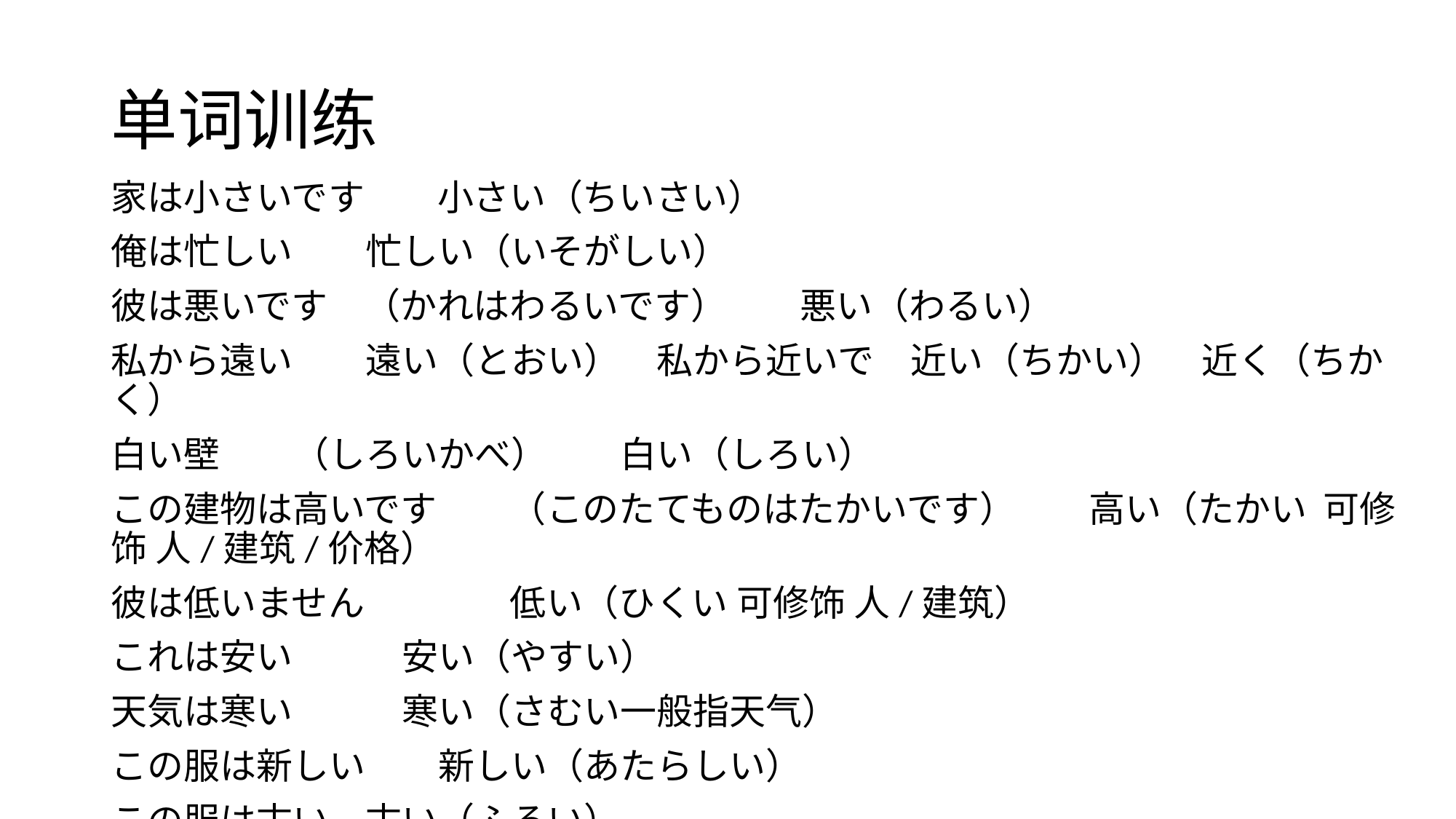

# 单词训练
家は小さいです　　小さい（ちいさい）
俺は忙しい　　忙しい（いそがしい）
彼は悪いです　（かれはわるいです）　　悪い（わるい）
私から遠い　　遠い（とおい）　私から近いで　近い（ちかい）　近く（ちかく）
白い壁　　（しろいかべ）　　白い（しろい）
この建物は高いです　　（このたてものはたかいです）　　高い（たかい  可修饰 人/建筑/价格）
彼は低いません　　　　低い（ひくい 可修饰 人/建筑）
これは安い　　　安い（やすい）
天気は寒い　　　寒い（さむい一般指天气）
この服は新しい　　新しい（あたらしい）
この服は古い　古い（ふるい）